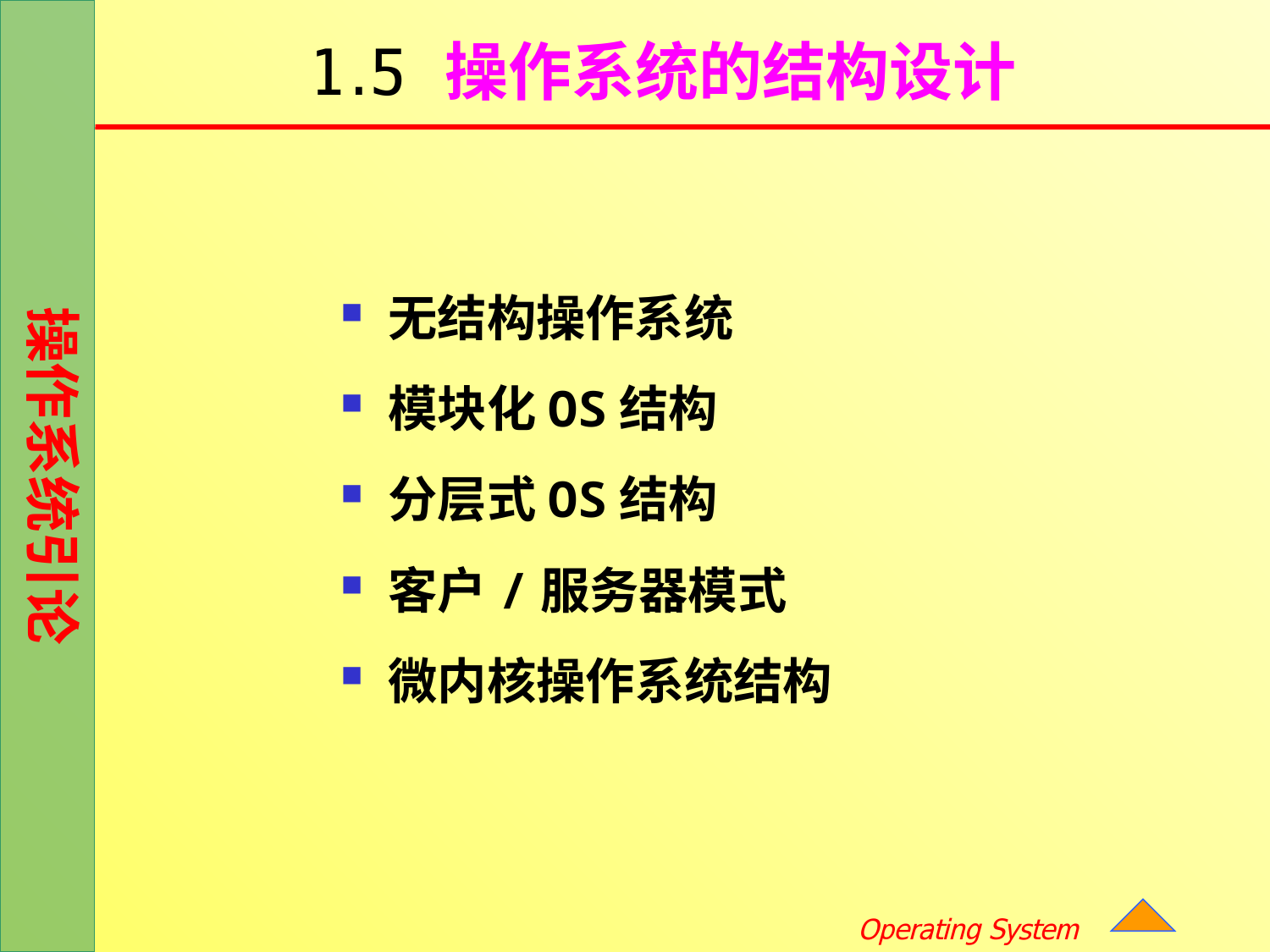

# 1.5 操作系统的结构设计

无结构操作系统
模块化OS结构
分层式OS结构
客户/服务器模式
微内核操作系统结构
Operating System
22